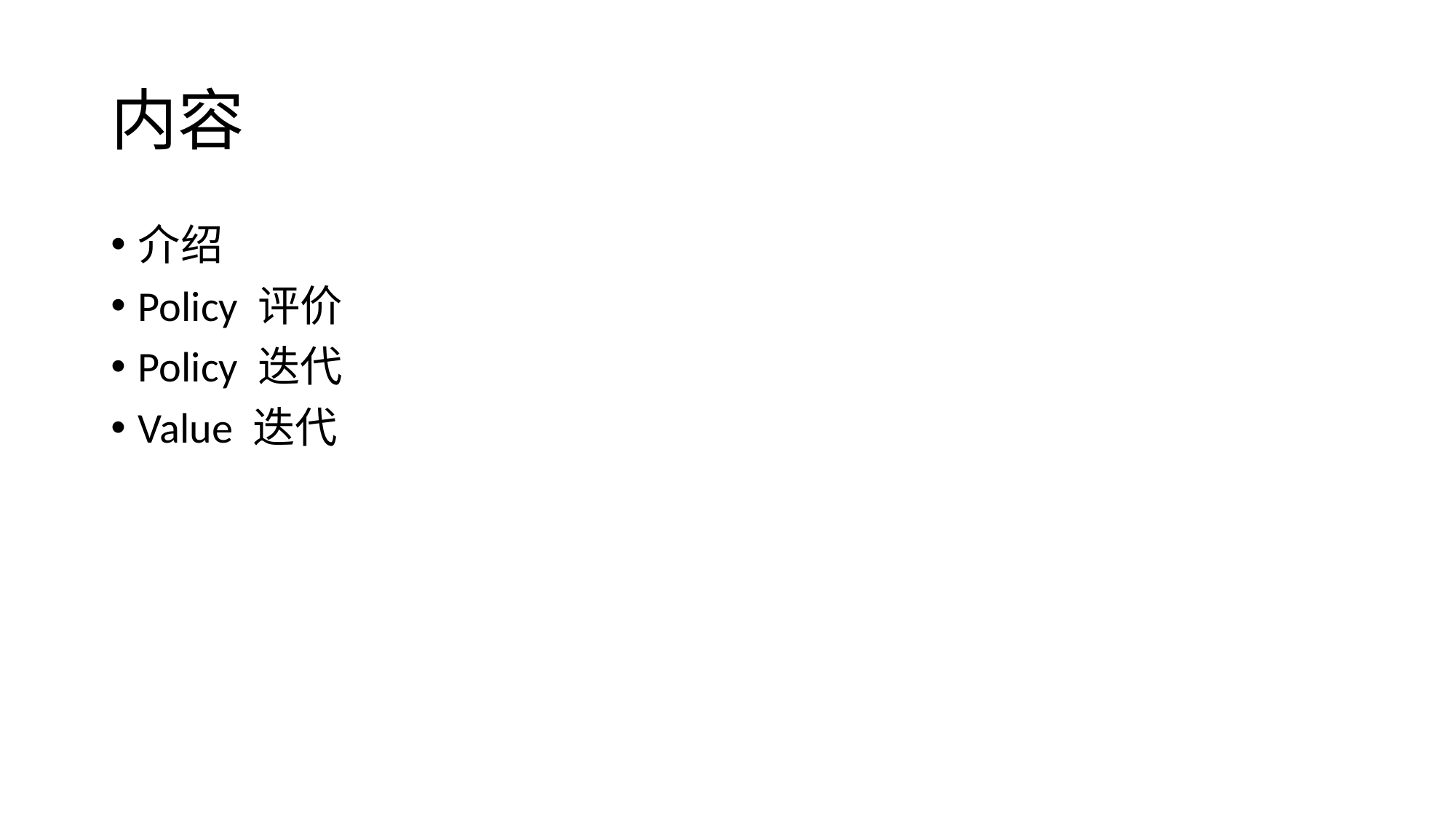

# 内容
介绍
Policy 评价
Policy 迭代
Value 迭代